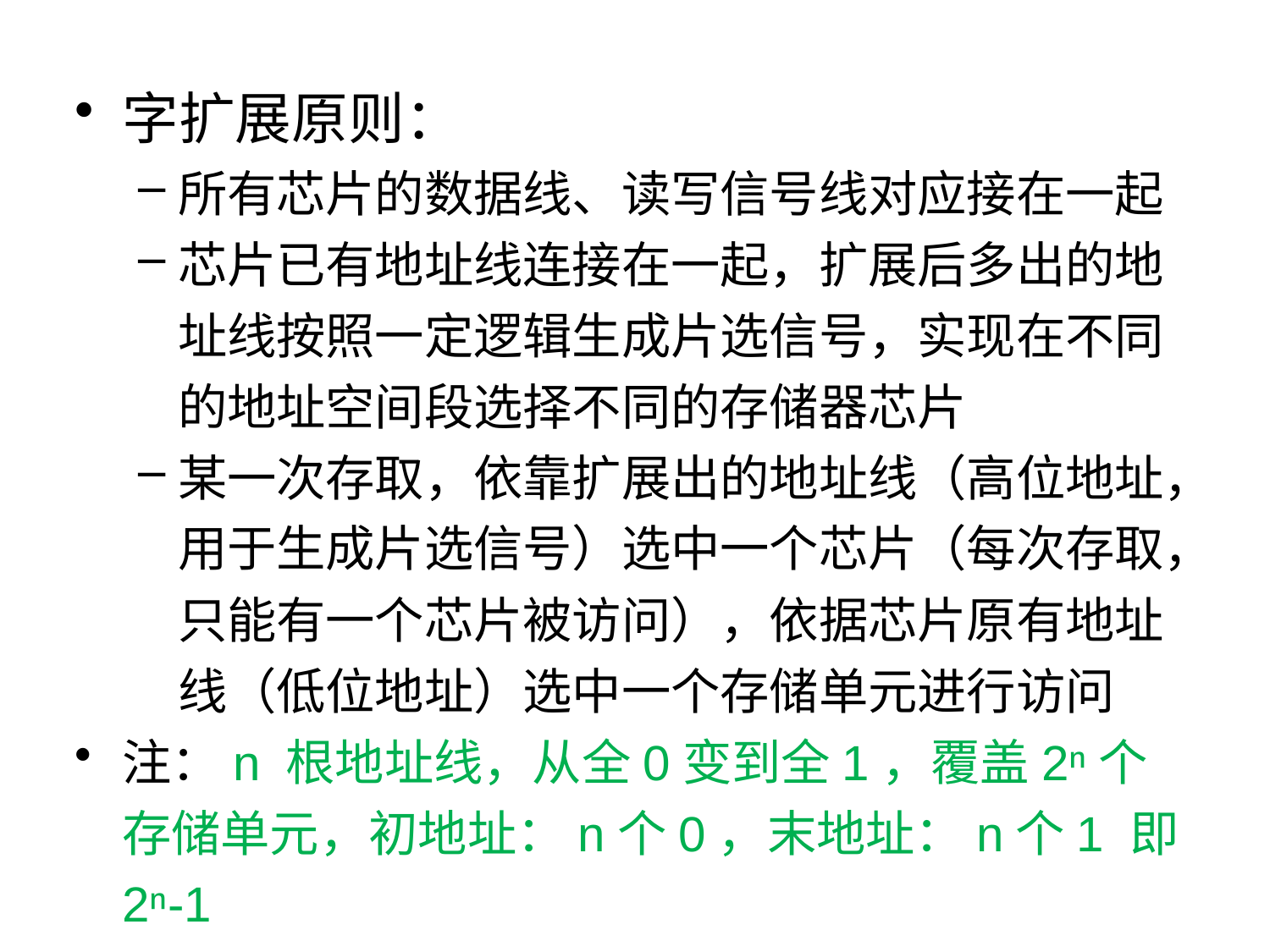

字扩展原则：
所有芯片的数据线、读写信号线对应接在一起
芯片已有地址线连接在一起，扩展后多出的地址线按照一定逻辑生成片选信号，实现在不同的地址空间段选择不同的存储器芯片
某一次存取，依靠扩展出的地址线（高位地址，用于生成片选信号）选中一个芯片（每次存取，只能有一个芯片被访问），依据芯片原有地址线（低位地址）选中一个存储单元进行访问
注：n 根地址线，从全0变到全1，覆盖2ⁿ个存储单元，初地址：n个0，末地址：n个1 即 2ⁿ-1